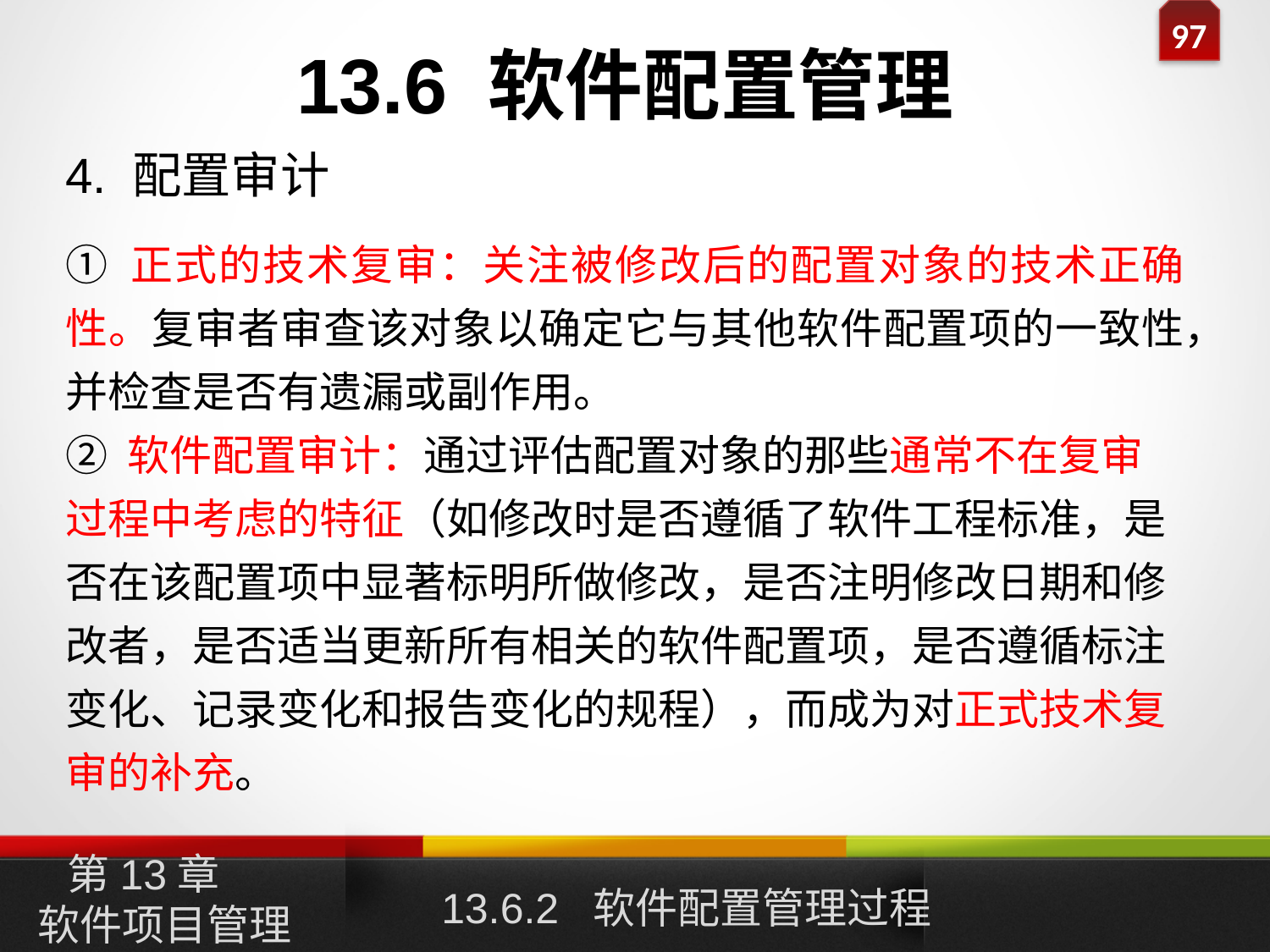

# 13.6 软件配置管理
4. 配置审计
① 正式的技术复审：关注被修改后的配置对象的技术正确性。复审者审查该对象以确定它与其他软件配置项的一致性，并检查是否有遗漏或副作用。
② 软件配置审计：通过评估配置对象的那些通常不在复审过程中考虑的特征（如修改时是否遵循了软件工程标准，是否在该配置项中显著标明所做修改，是否注明修改日期和修改者，是否适当更新所有相关的软件配置项，是否遵循标注变化、记录变化和报告变化的规程），而成为对正式技术复审的补充。
第13章
软件项目管理
13.6.2  软件配置管理过程